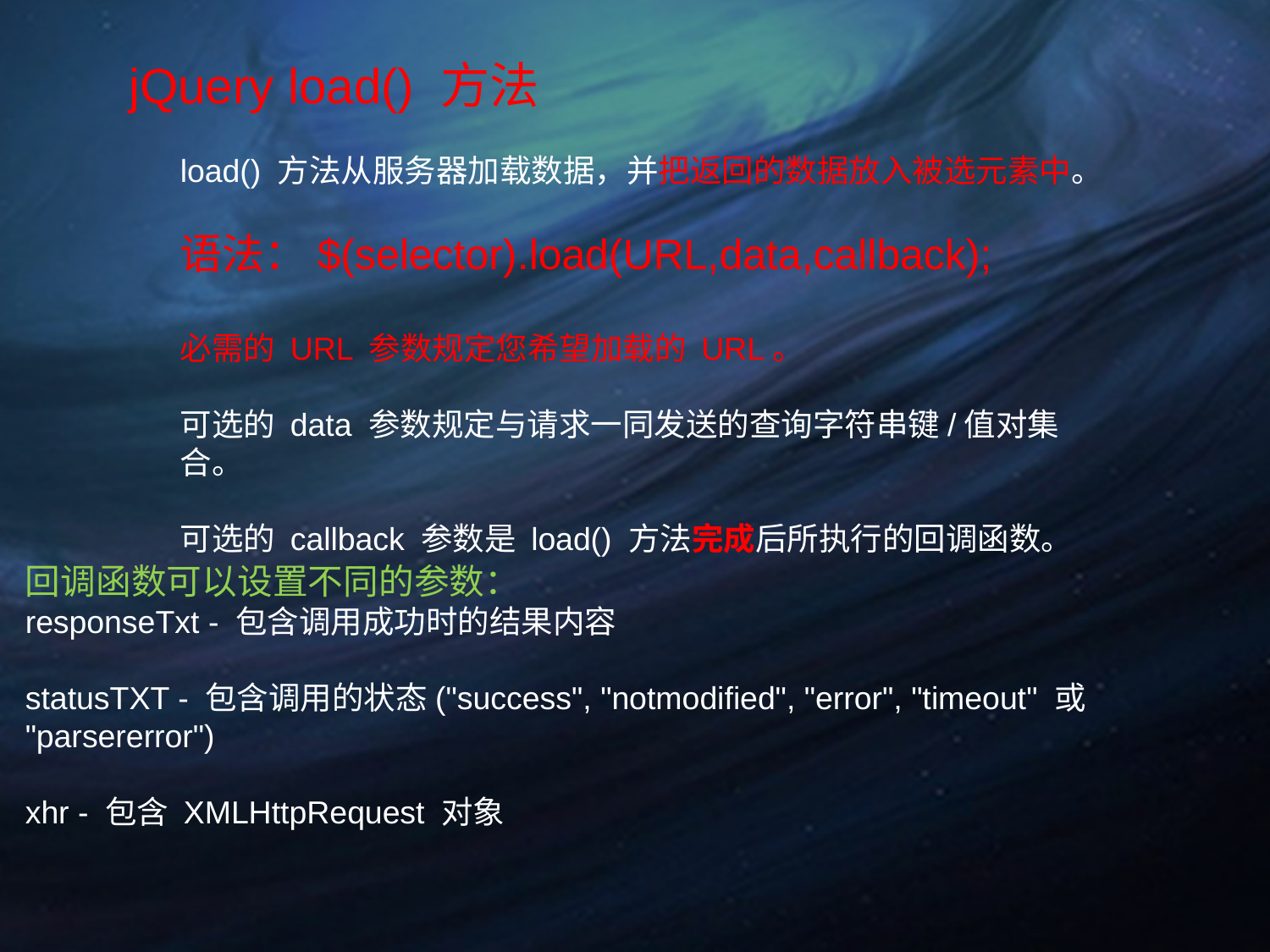

jQuery load() 方法
load() 方法从服务器加载数据，并把返回的数据放入被选元素中。

语法：$(selector).load(URL,data,callback);

必需的 URL 参数规定您希望加载的 URL。

可选的 data 参数规定与请求一同发送的查询字符串键/值对集合。

可选的 callback 参数是 load() 方法完成后所执行的回调函数。
回调函数可以设置不同的参数：
responseTxt - 包含调用成功时的结果内容

statusTXT - 包含调用的状态("success", "notmodified", "error", "timeout" 或 "parsererror")

xhr - 包含 XMLHttpRequest 对象